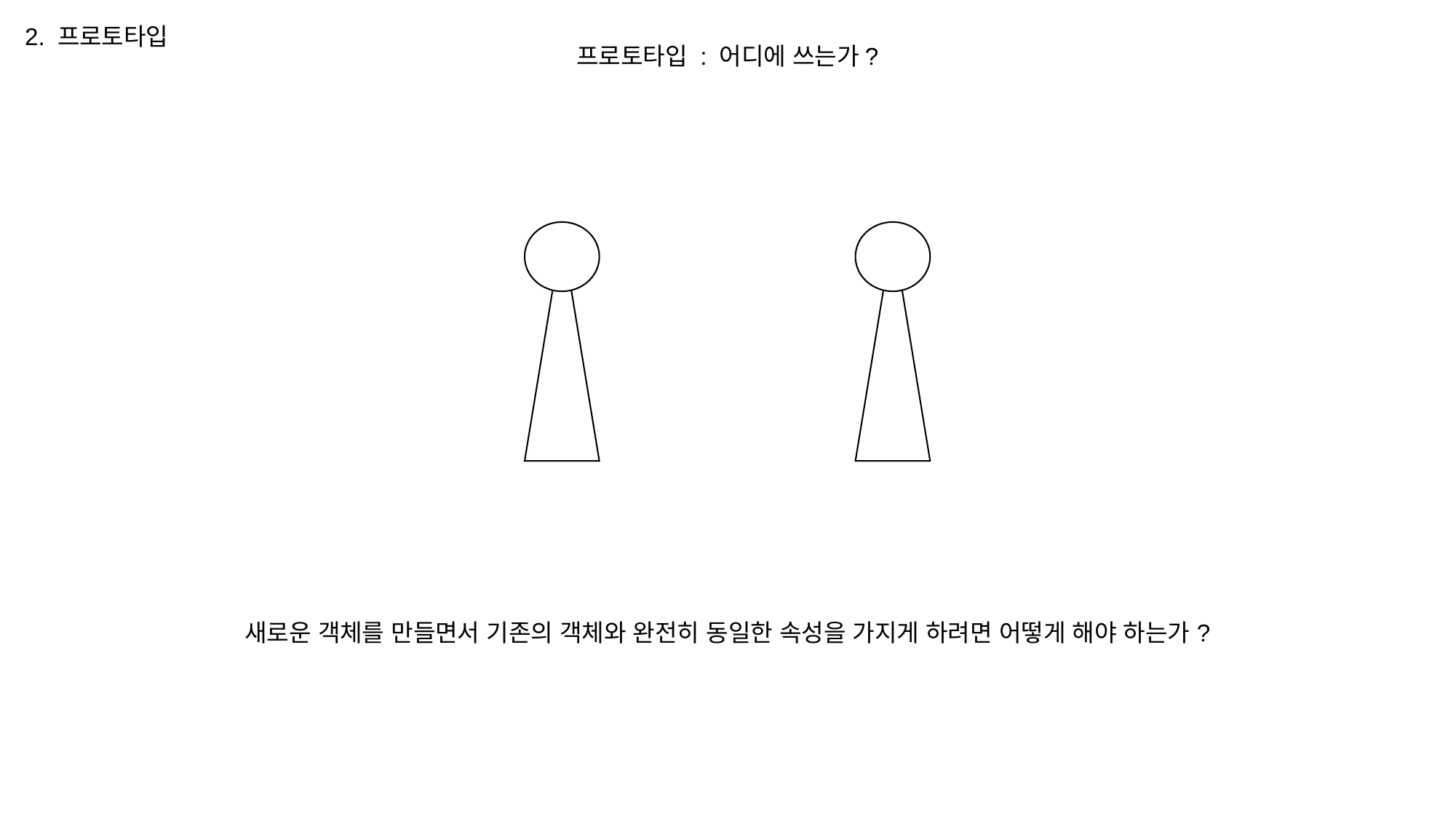

2. 프로토타입
프로토타입 : 어디에 쓰는가?

새로운 객체를 만들면서 기존의 객체와 완전히 동일한 속성을 가지게 하려면 어떻게 해야 하는가?